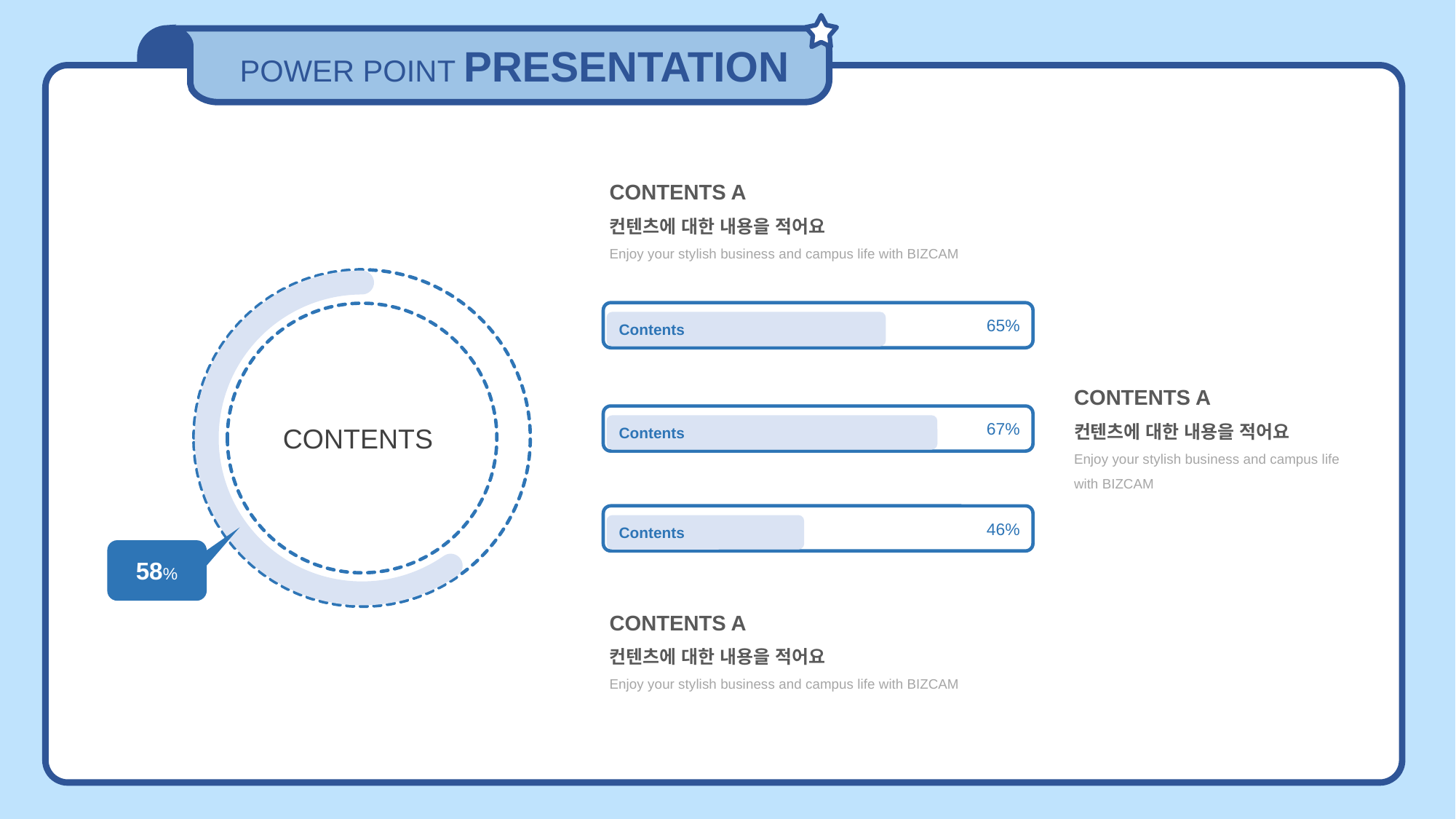

POWER POINT PRESENTATION

CONTENTS A
컨텐츠에 대한 내용을 적어요
Enjoy your stylish business and campus life with BIZCAM

65%
Contents
CONTENTS A
컨텐츠에 대한 내용을 적어요
Enjoy your stylish business and campus life with BIZCAM
CONTENTS
67%
Contents
46%
Contents
58%
CONTENTS A
컨텐츠에 대한 내용을 적어요
Enjoy your stylish business and campus life with BIZCAM